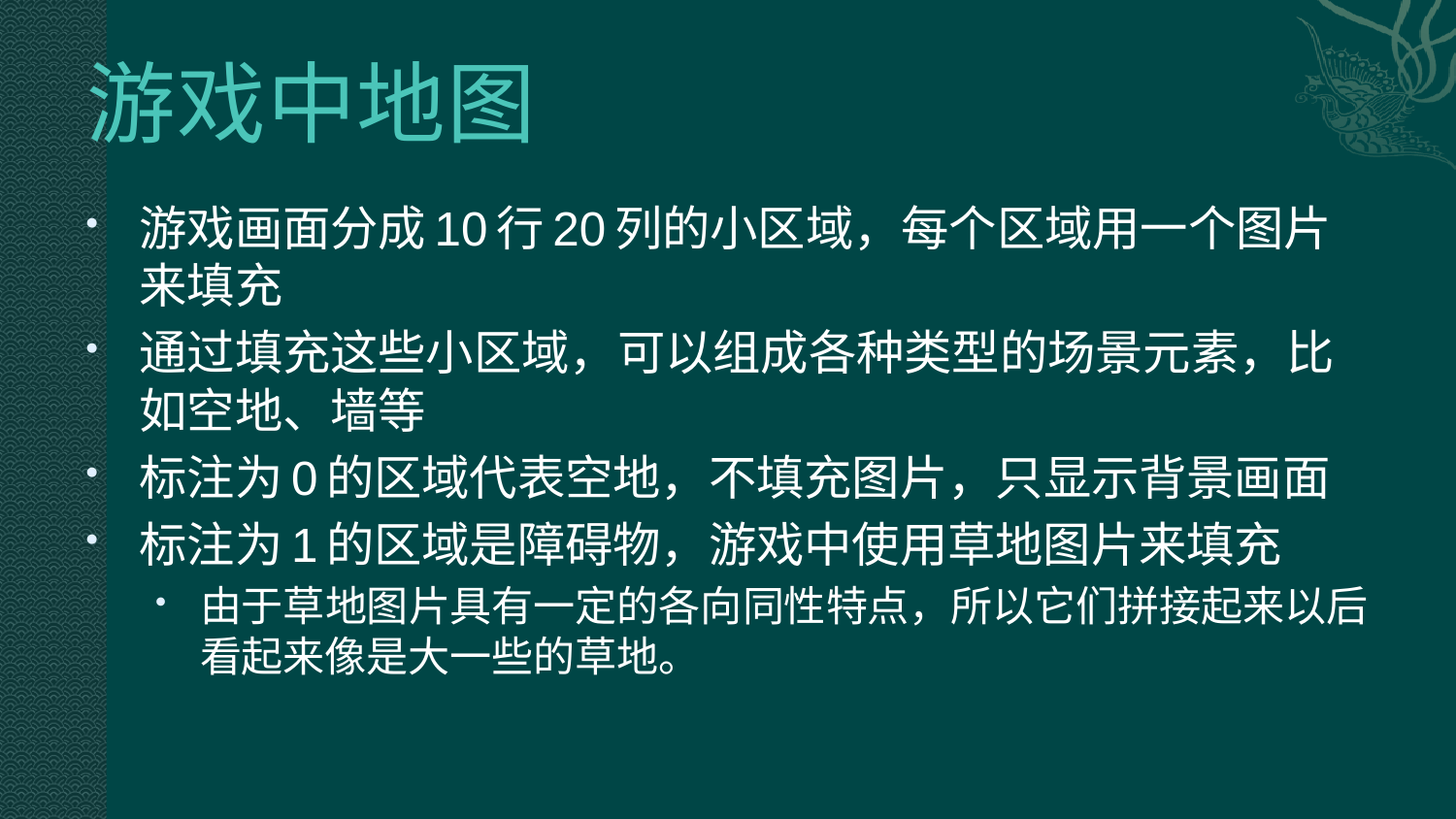

# 游戏中地图
游戏画面分成10行20列的小区域，每个区域用一个图片来填充
通过填充这些小区域，可以组成各种类型的场景元素，比如空地、墙等
标注为0的区域代表空地，不填充图片，只显示背景画面
标注为1的区域是障碍物，游戏中使用草地图片来填充
由于草地图片具有一定的各向同性特点，所以它们拼接起来以后看起来像是大一些的草地。